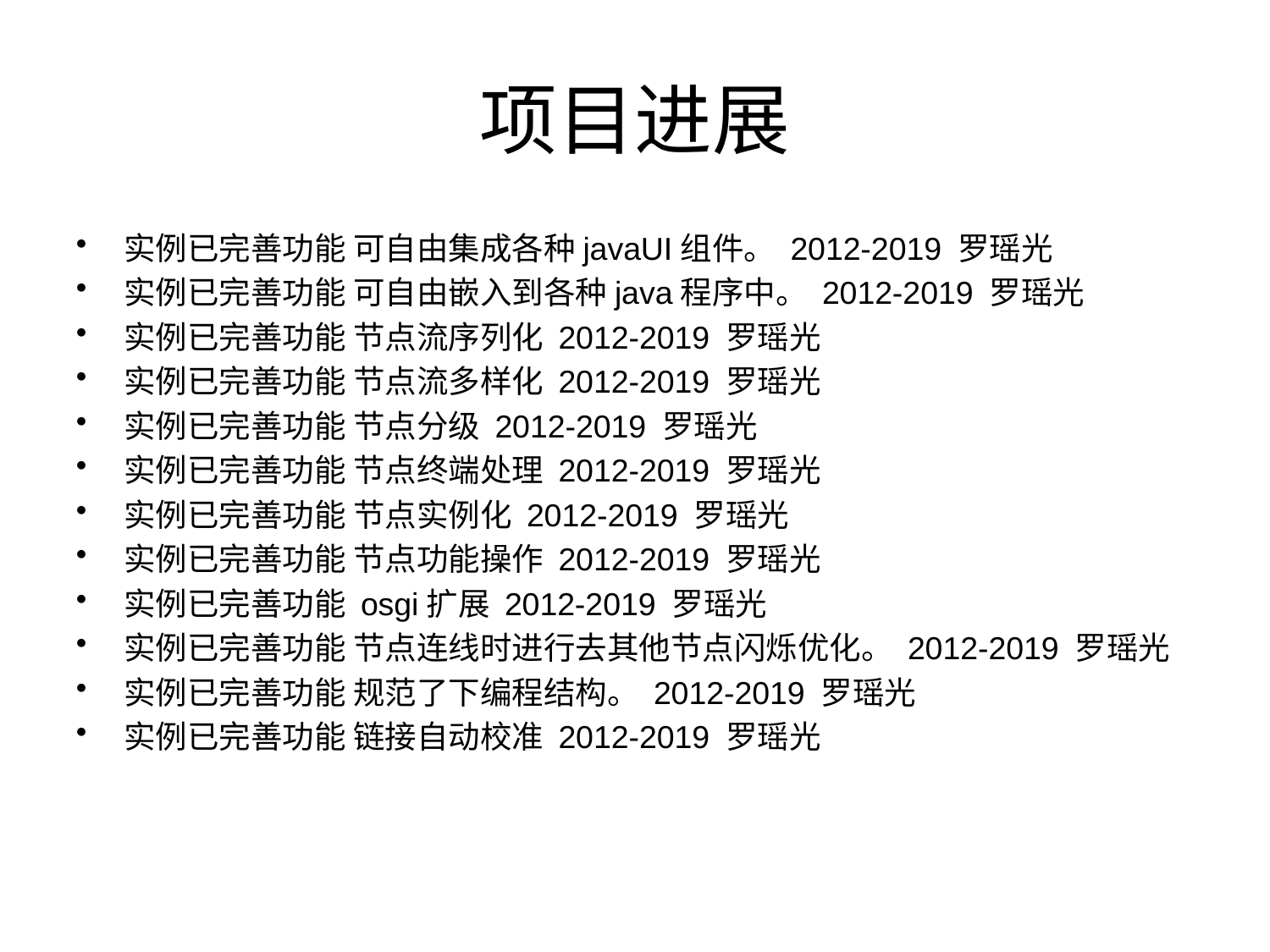

# 项目进展
实例已完善功能 可自由集成各种javaUI组件。 2012-2019 罗瑶光
实例已完善功能 可自由嵌入到各种java程序中。 2012-2019 罗瑶光
实例已完善功能 节点流序列化 2012-2019 罗瑶光
实例已完善功能 节点流多样化 2012-2019 罗瑶光
实例已完善功能 节点分级 2012-2019 罗瑶光
实例已完善功能 节点终端处理 2012-2019 罗瑶光
实例已完善功能 节点实例化 2012-2019 罗瑶光
实例已完善功能 节点功能操作 2012-2019 罗瑶光
实例已完善功能 osgi扩展 2012-2019 罗瑶光
实例已完善功能 节点连线时进行去其他节点闪烁优化。 2012-2019 罗瑶光
实例已完善功能 规范了下编程结构。 2012-2019 罗瑶光
实例已完善功能 链接自动校准 2012-2019 罗瑶光